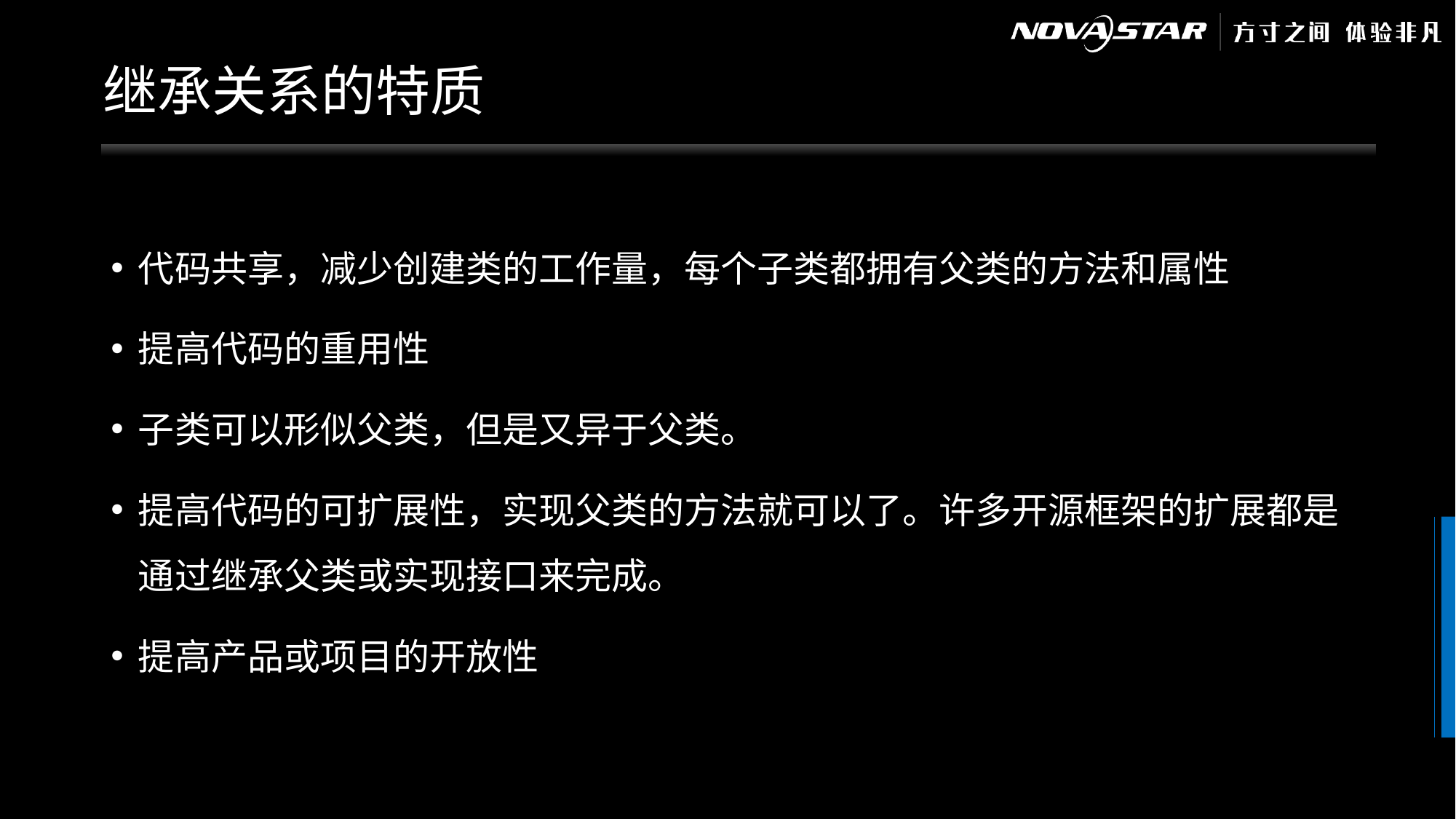

# 继承关系的特质

代码共享，减少创建类的工作量，每个子类都拥有父类的方法和属性
提高代码的重用性
子类可以形似父类，但是又异于父类。
提高代码的可扩展性，实现父类的方法就可以了。许多开源框架的扩展都是通过继承父类或实现接口来完成。
提高产品或项目的开放性